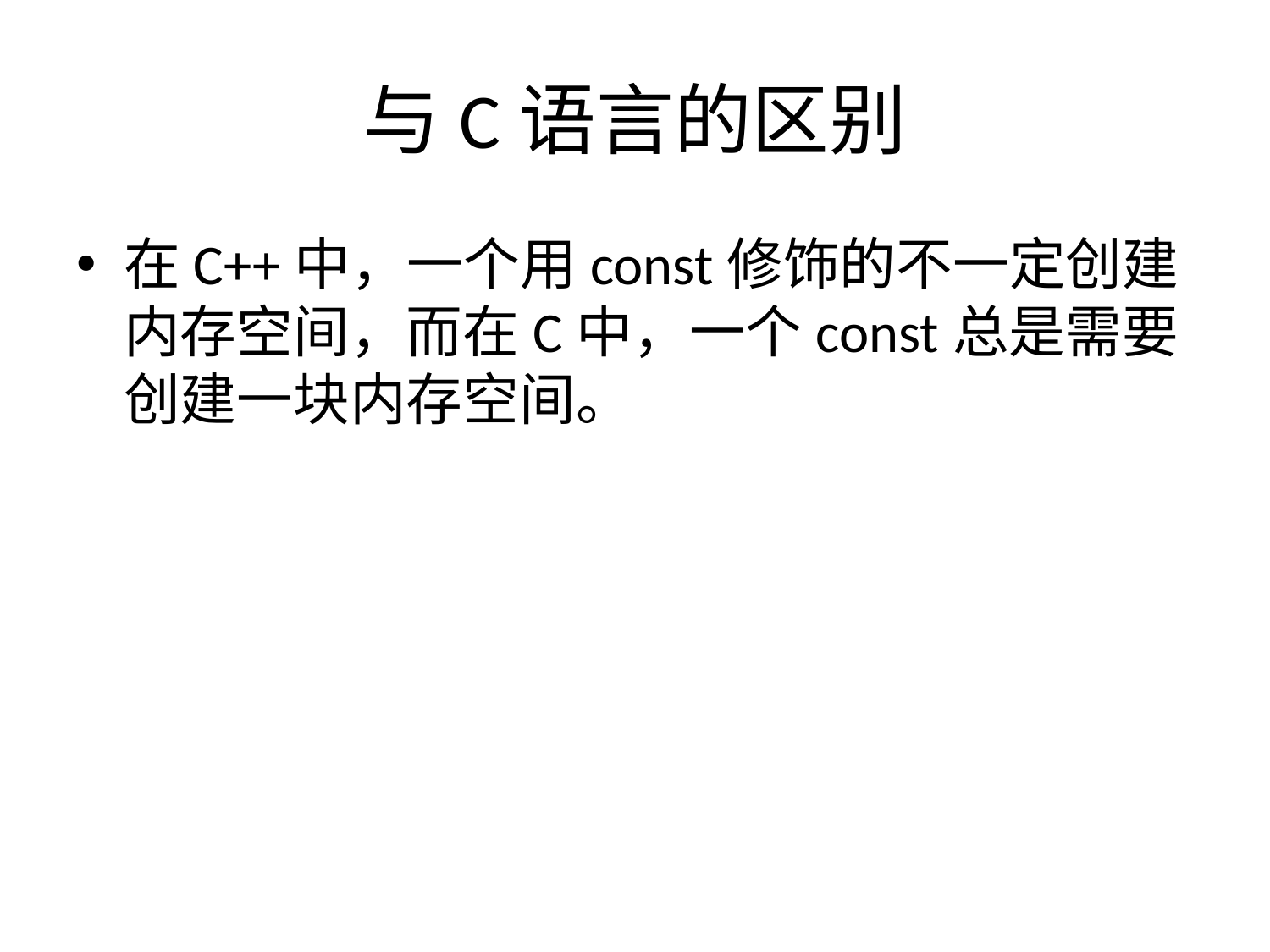

# 与C语言的区别
在C++中，一个用const修饰的不一定创建内存空间，而在C中，一个const总是需要创建一块内存空间。